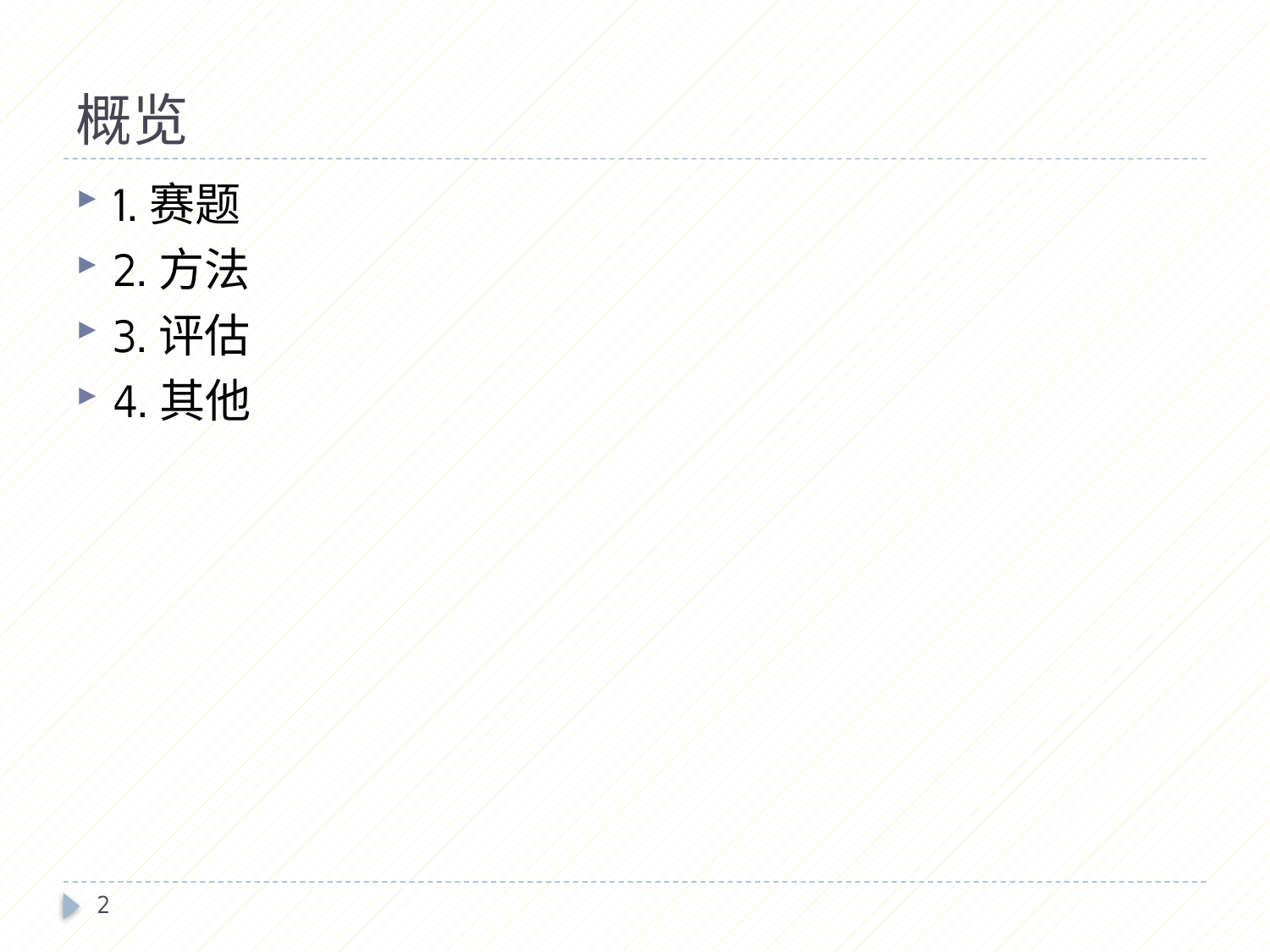

# 概览
1.赛题
2.方法
3.评估
4.其他

2